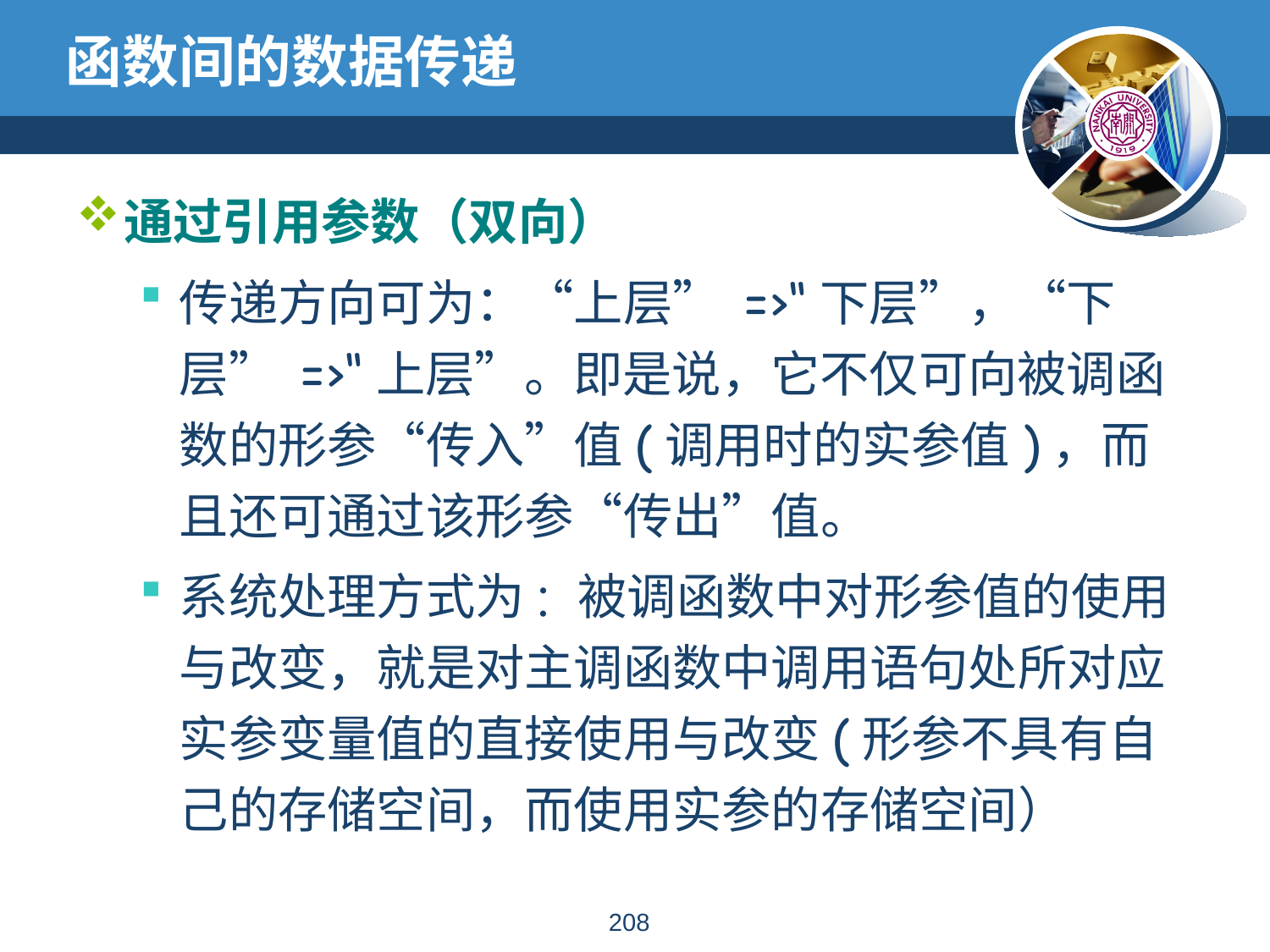

# 函数间的数据传递
通过引用参数（双向）
传递方向可为：“上层” =>“下层”，“下层” =>“上层”。即是说，它不仅可向被调函数的形参“传入”值(调用时的实参值)，而且还可通过该形参“传出”值。
系统处理方式为: 被调函数中对形参值的使用与改变，就是对主调函数中调用语句处所对应实参变量值的直接使用与改变(形参不具有自己的存储空间，而使用实参的存储空间）
208